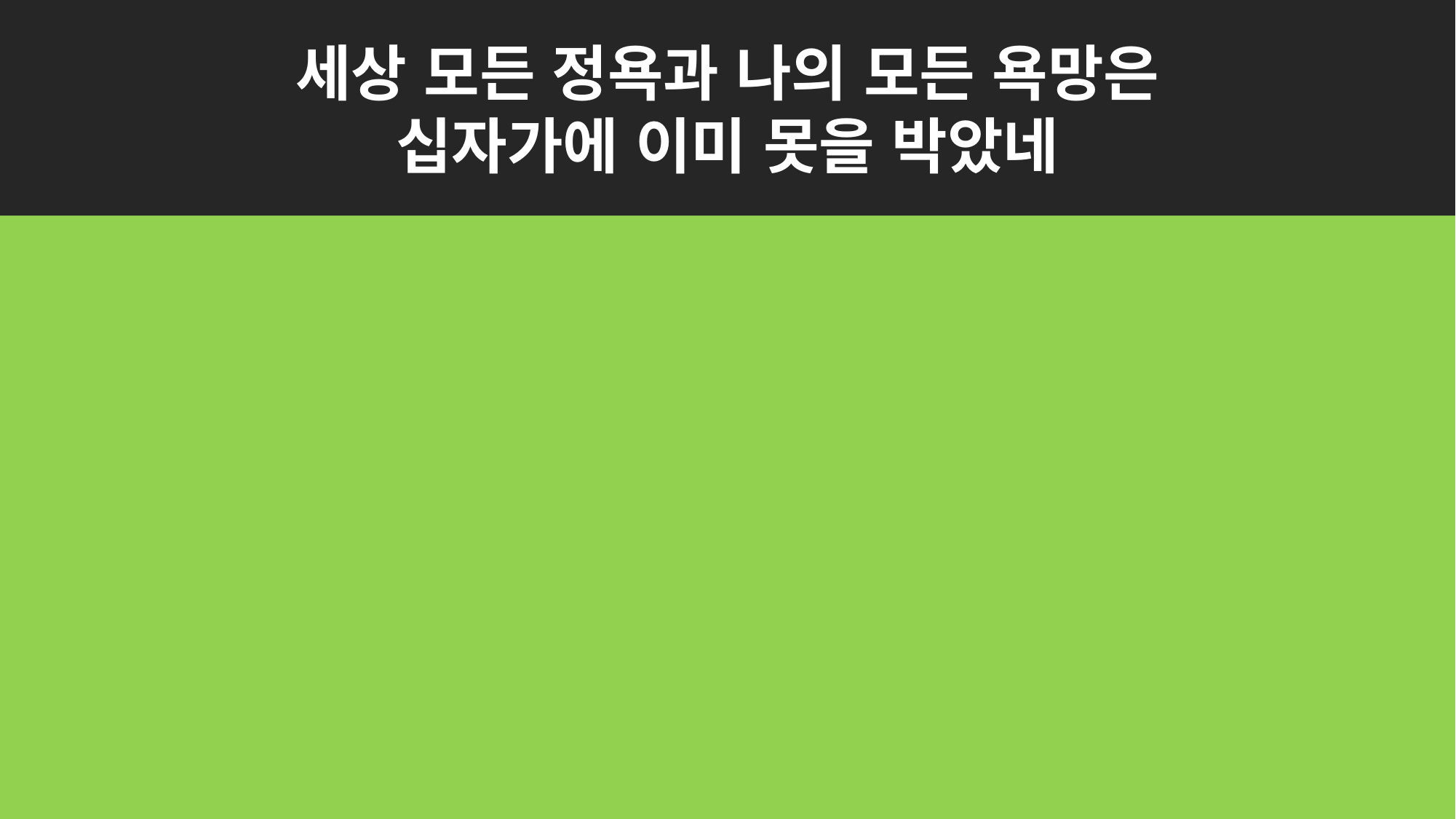

세상 모든 정욕과 나의 모든 욕망은
십자가에 이미 못을 박았네